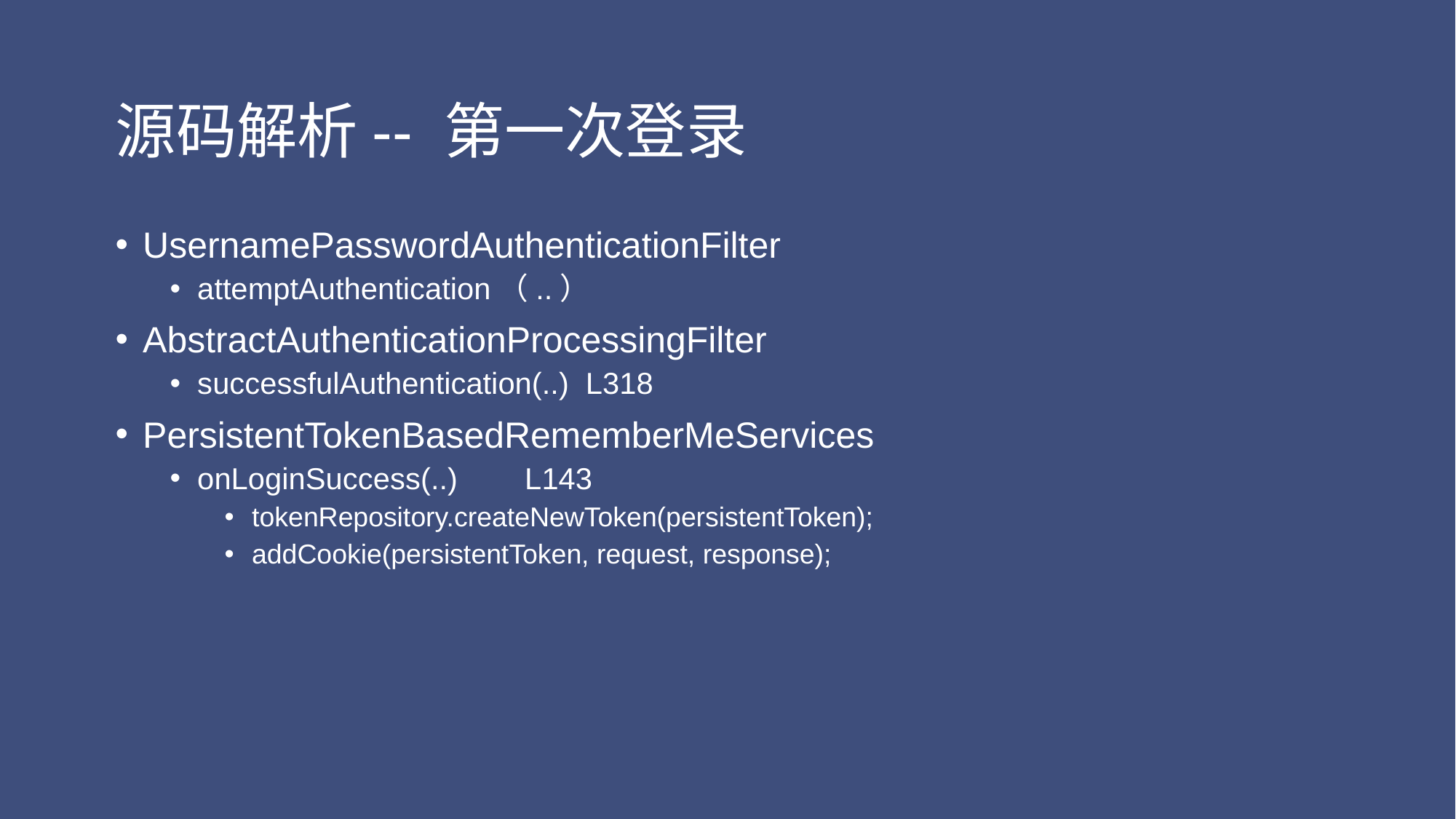

# 源码解析-- 第一次登录
UsernamePasswordAuthenticationFilter
attemptAuthentication（..）
AbstractAuthenticationProcessingFilter
successfulAuthentication(..)  L318
PersistentTokenBasedRememberMeServices
onLoginSuccess(..)	L143
tokenRepository.createNewToken(persistentToken);
addCookie(persistentToken, request, response);